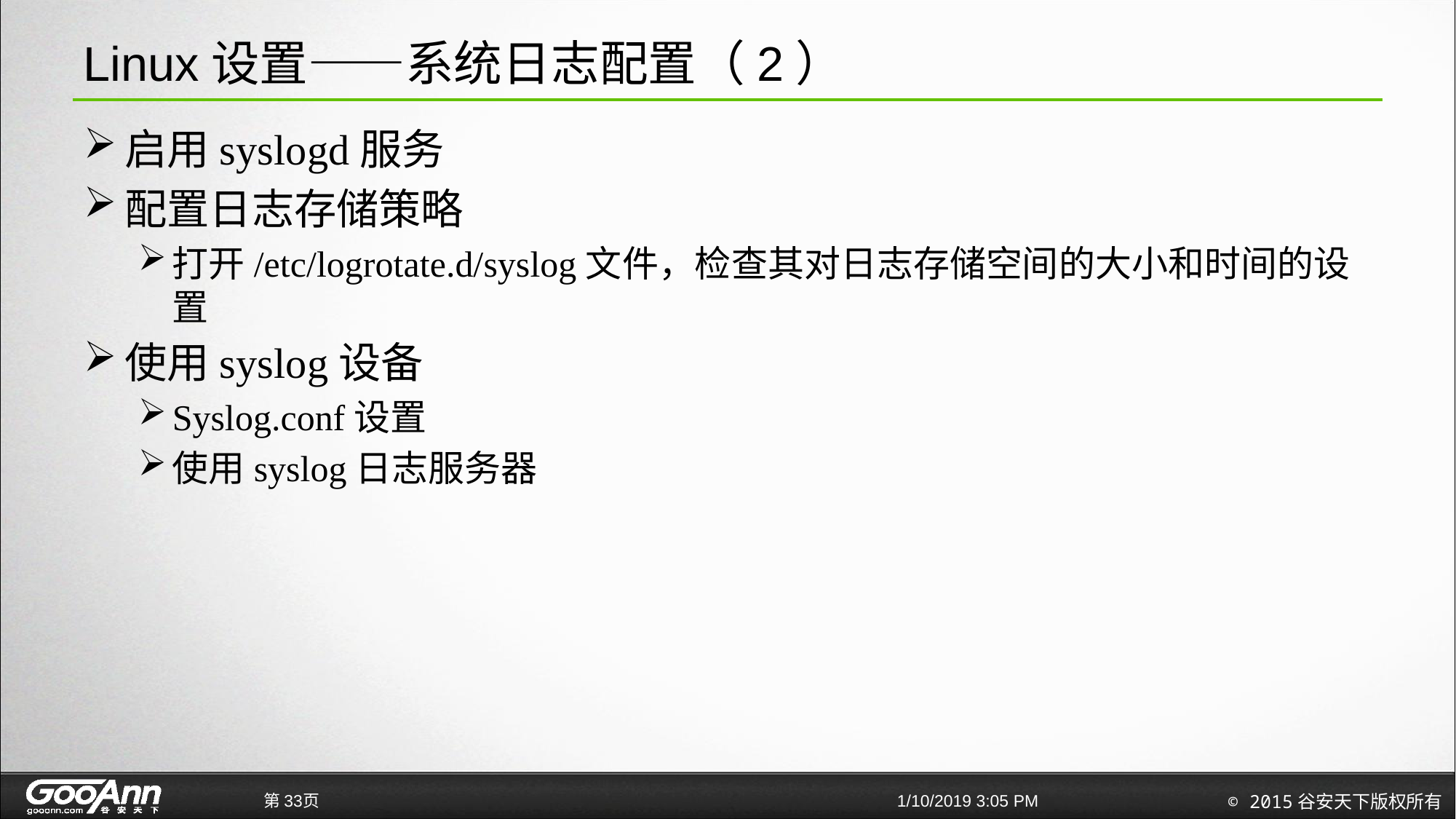

# Linux设置——系统日志配置（2）
启用syslogd服务
配置日志存储策略
打开/etc/logrotate.d/syslog文件，检查其对日志存储空间的大小和时间的设置
使用syslog设备
Syslog.conf设置
使用syslog日志服务器